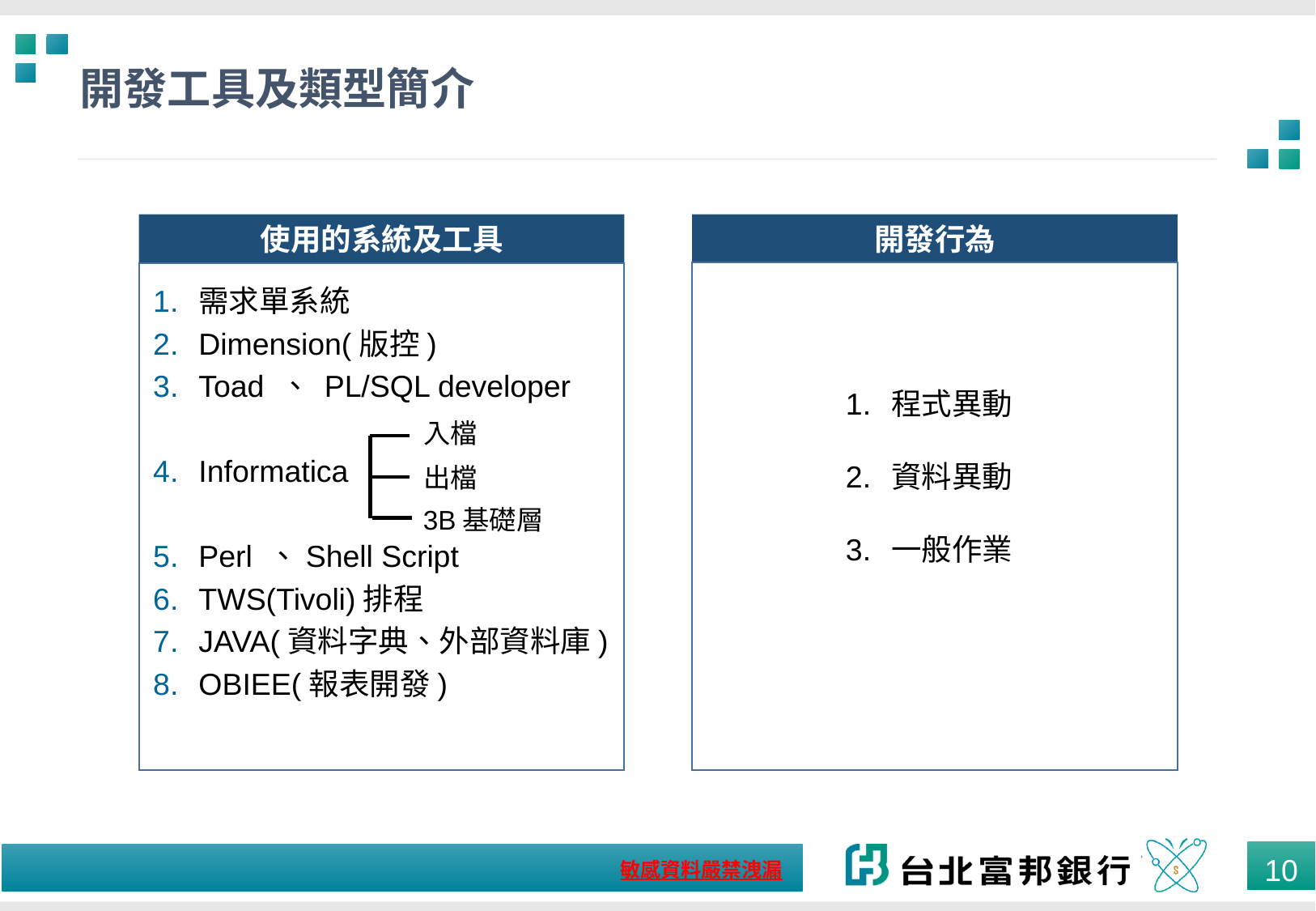

# 開發工具及類型簡介

使用的系統及工具
開發行為

需求單系統
Dimension(版控)
Toad 、 PL/SQL developer

Informatica

Perl 、Shell Script
TWS(Tivoli)排程
JAVA(資料字典、外部資料庫)
OBIEE(報表開發)
程式異動

資料異動

一般作業
入檔
出檔
3B基礎層